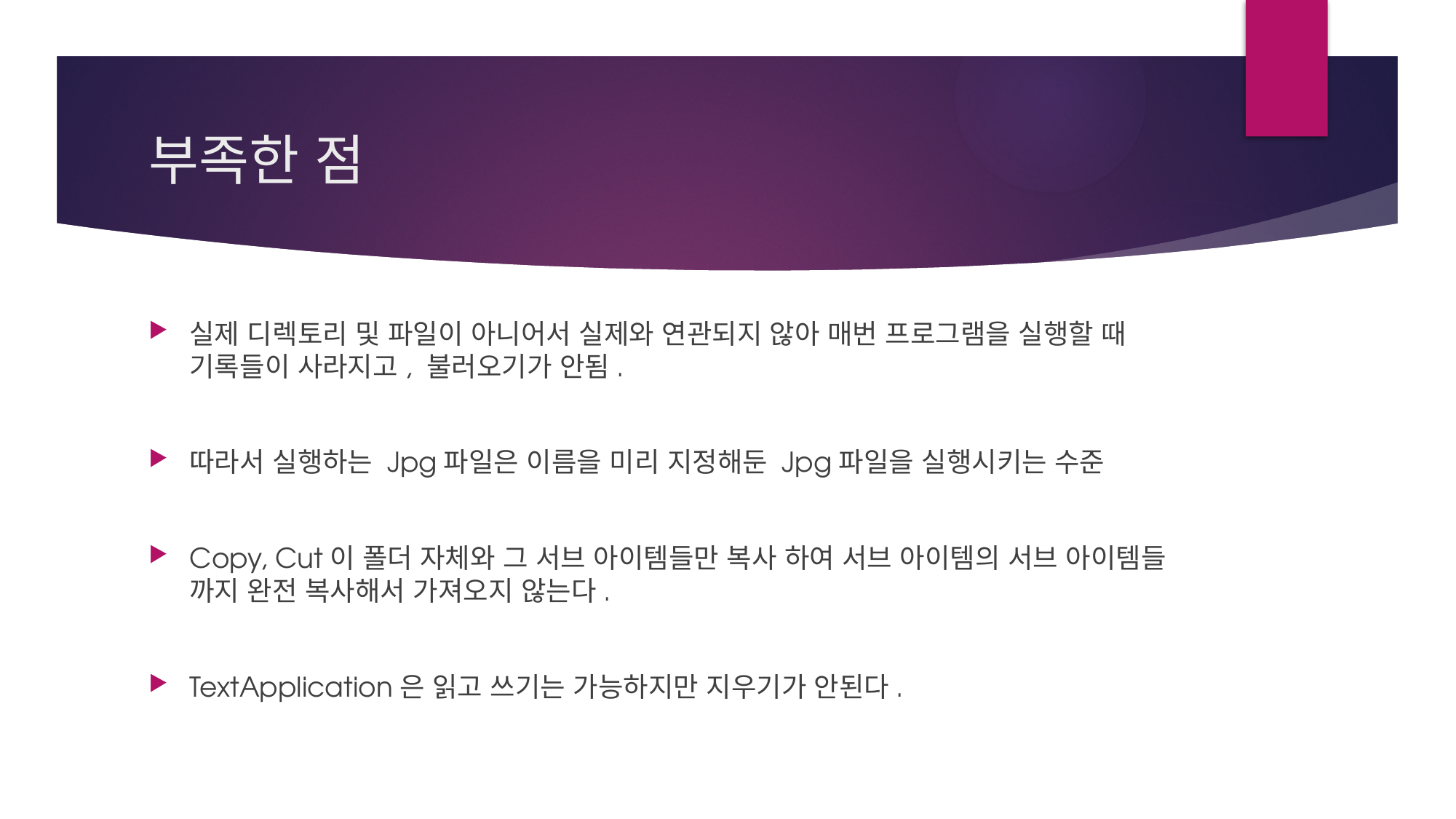

# 부족한 점
실제 디렉토리 및 파일이 아니어서 실제와 연관되지 않아 매번 프로그램을 실행할 때 기록들이 사라지고, 불러오기가 안됨.

따라서 실행하는 Jpg파일은 이름을 미리 지정해둔 Jpg파일을 실행시키는 수준

Copy, Cut이 폴더 자체와 그 서브 아이템들만 복사 하여 서브 아이템의 서브 아이템들 까지 완전 복사해서 가져오지 않는다.

TextApplication은 읽고 쓰기는 가능하지만 지우기가 안된다.